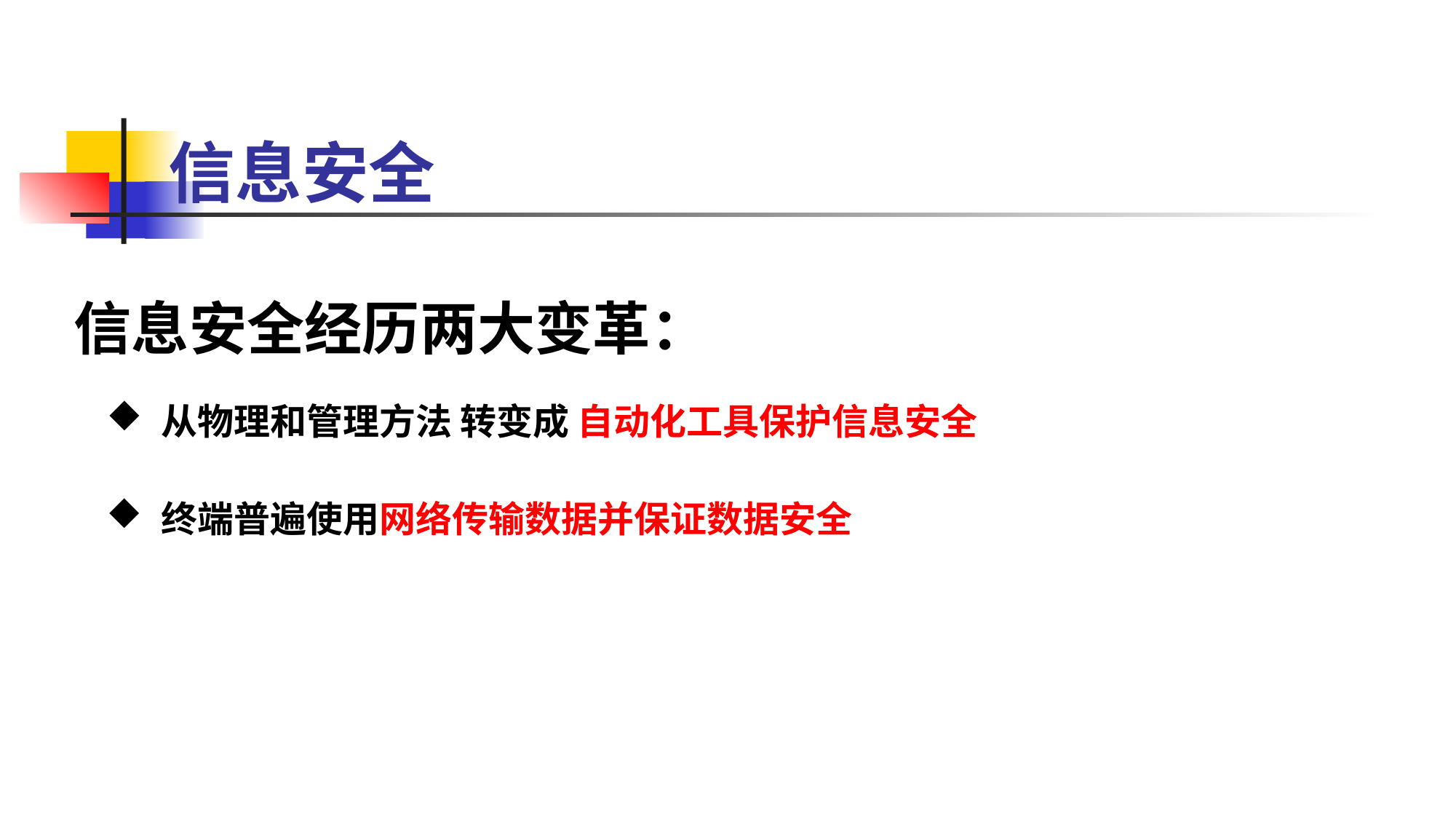

信息安全
信息安全经历两大变革：
从物理和管理方法 转变成 自动化工具保护信息安全
终端普遍使用网络传输数据并保证数据安全